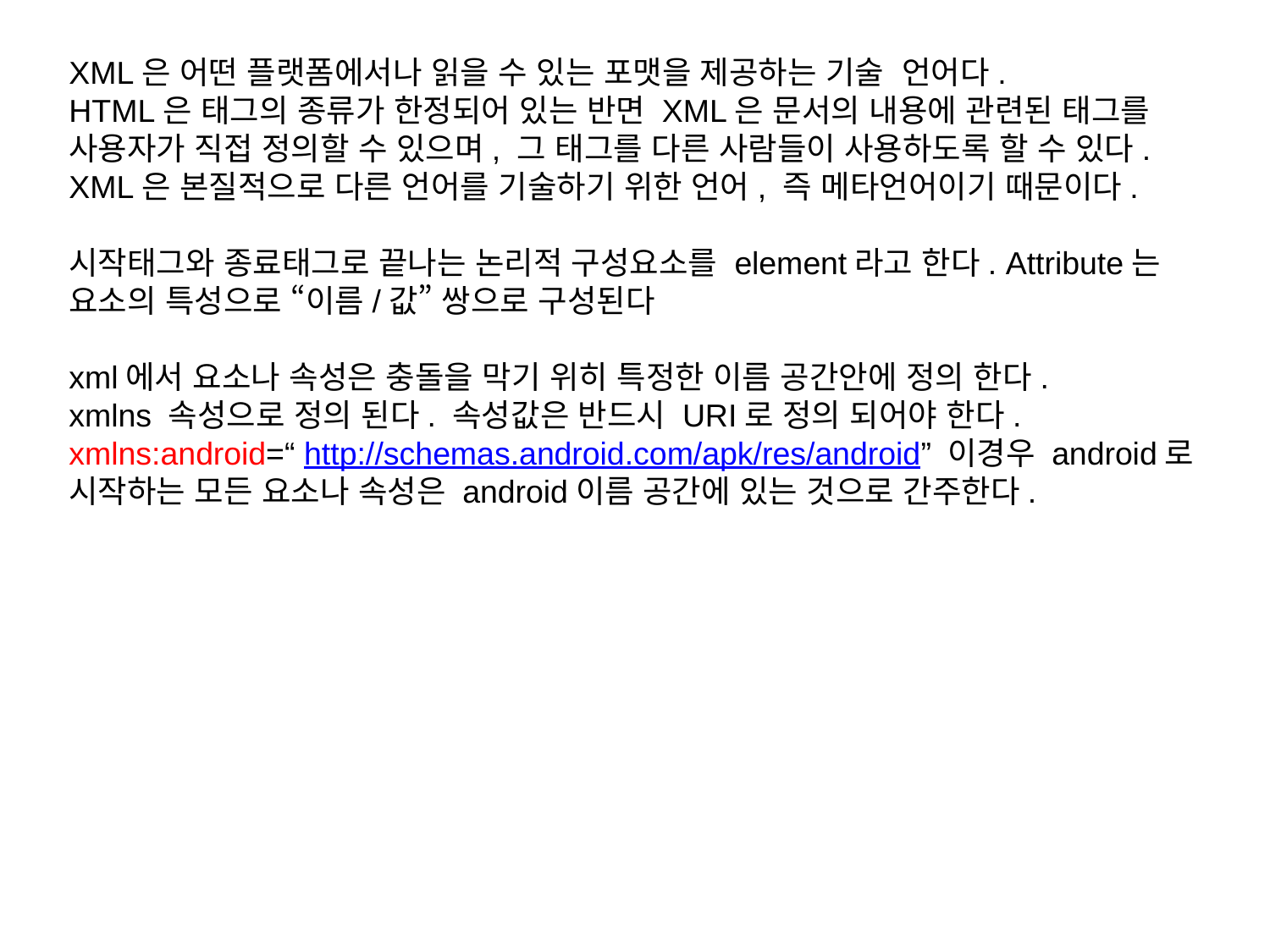

XML은 어떤 플랫폼에서나 읽을 수 있는 포맷을 제공하는 기술  언어다.
HTML은 태그의 종류가 한정되어 있는 반면 XML은 문서의 내용에 관련된 태그를
사용자가 직접 정의할 수 있으며, 그 태그를 다른 사람들이 사용하도록 할 수 있다.
XML은 본질적으로 다른 언어를 기술하기 위한 언어, 즉 메타언어이기 때문이다.

시작태그와 종료태그로 끝나는 논리적 구성요소를 element라고 한다. Attribute는
요소의 특성으로 “이름/값” 쌍으로 구성된다

xml에서 요소나 속성은 충돌을 막기 위히 특정한 이름 공간안에 정의 한다.
xmlns 속성으로 정의 된다. 속성값은 반드시 URI로 정의 되어야 한다.
xmlns:android=“ http://schemas.android.com/apk/res/android” 이경우 android로
시작하는 모든 요소나 속성은 android이름 공간에 있는 것으로 간주한다.